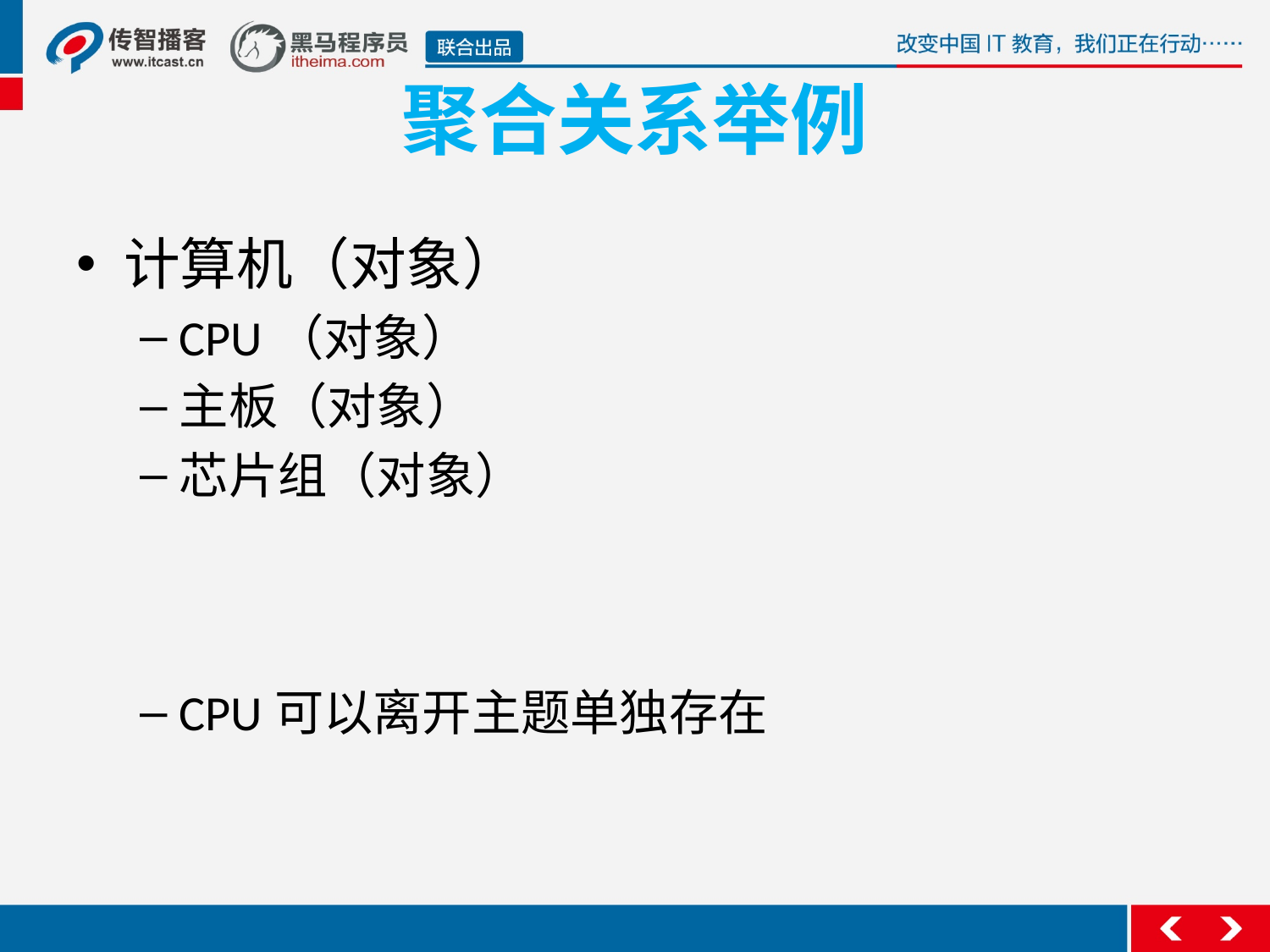

# 聚合关系举例
计算机（对象）
CPU（对象）
主板（对象）
芯片组（对象）

CPU可以离开主题单独存在